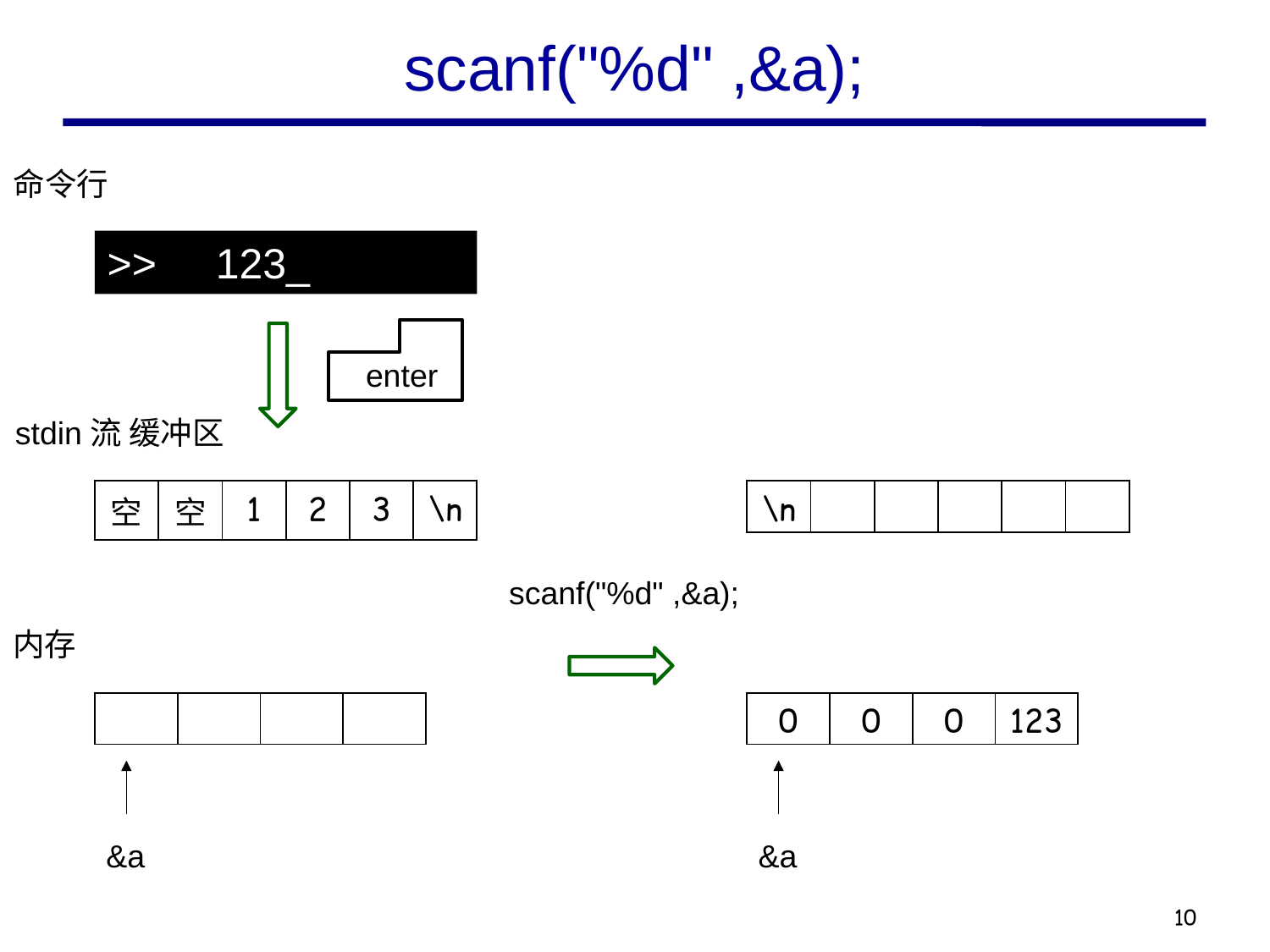

# scanf("%d" ,&a);
命令行
>>     123_

enter
stdin流 缓冲区
| 空 | 空 | 1 | 2 | 3 | \n |
| --- | --- | --- | --- | --- | --- |
| \n |  |  |  |  |  |
| --- | --- | --- | --- | --- | --- |
scanf("%d" ,&a);

内存
|  |  |  |  |
| --- | --- | --- | --- |
| 0 | 0 | 0 | 123 |
| --- | --- | --- | --- |
&a
&a